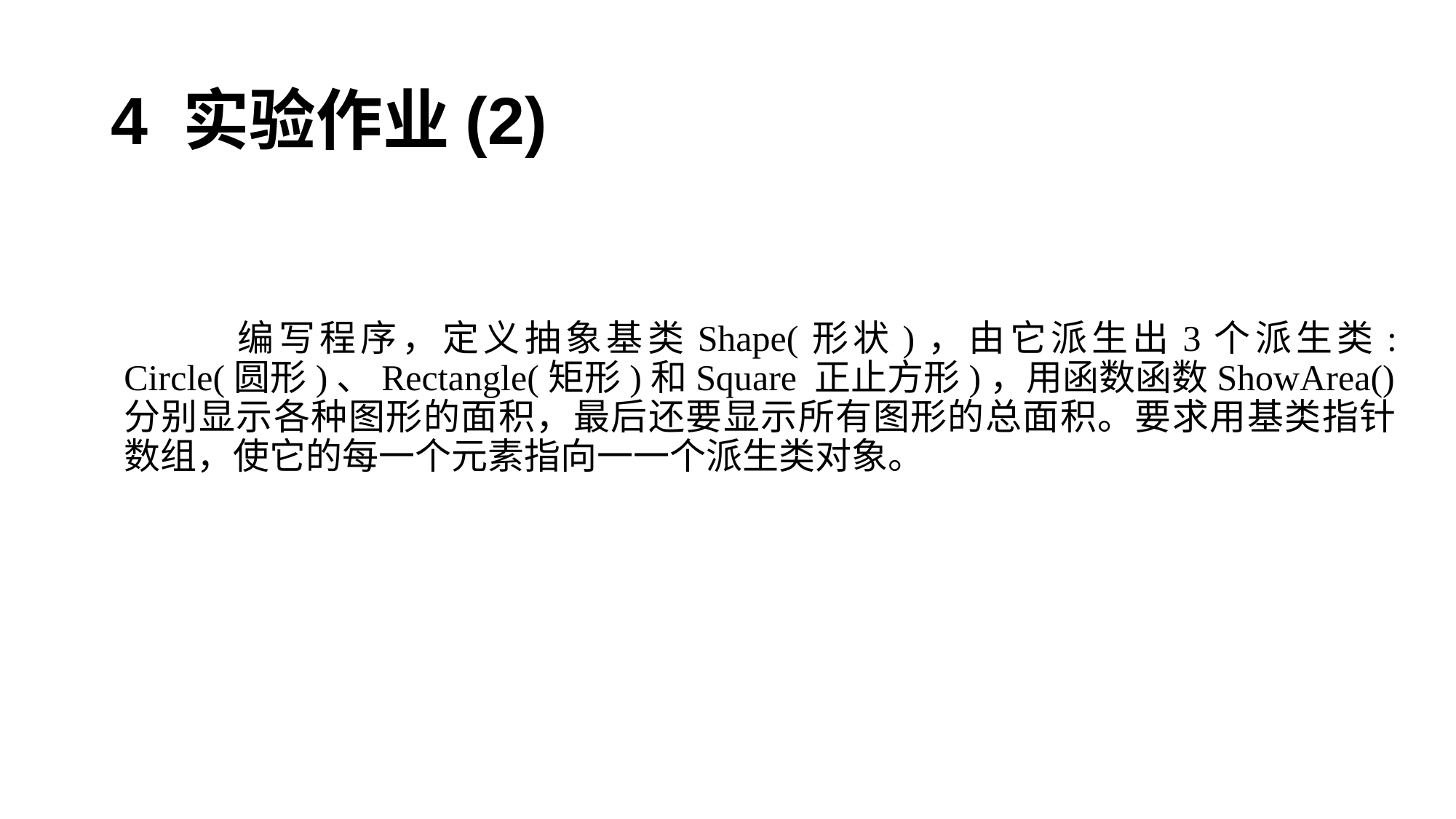

# 4 实验作业(2)
	编写程序，定义抽象基类Shape(形状)，由它派生出3个派生类: Circle(圆形)、Rectangle(矩形)和Square 正止方形)，用函数函数ShowArea()分别显示各种图形的面积，最后还要显示所有图形的总面积。要求用基类指针数组，使它的每一个元素指向一一个派生类对象。